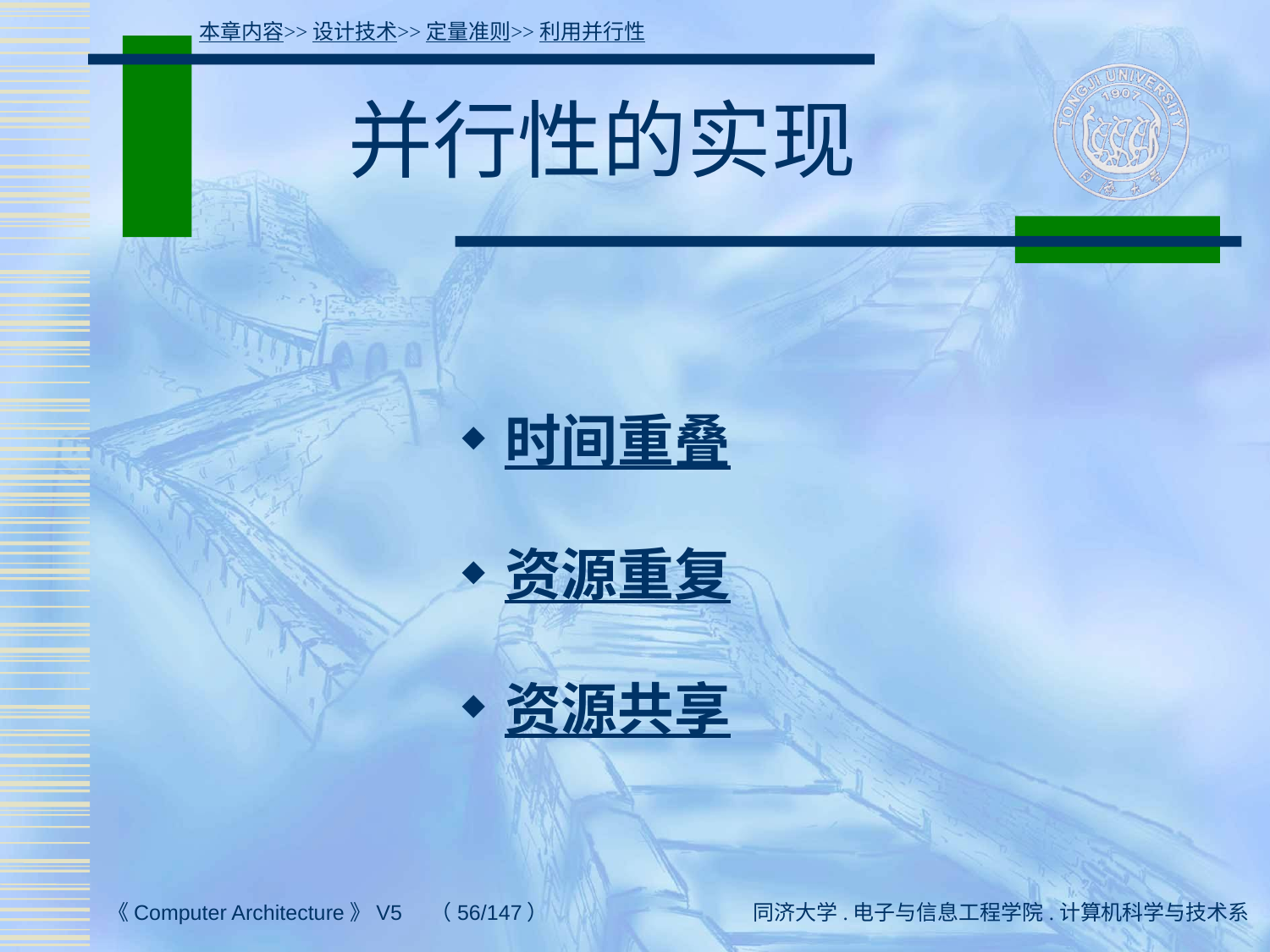

本章内容>>设计技术>>定量准则>>利用并行性
# 并行性的实现
时间重叠
资源重复
资源共享